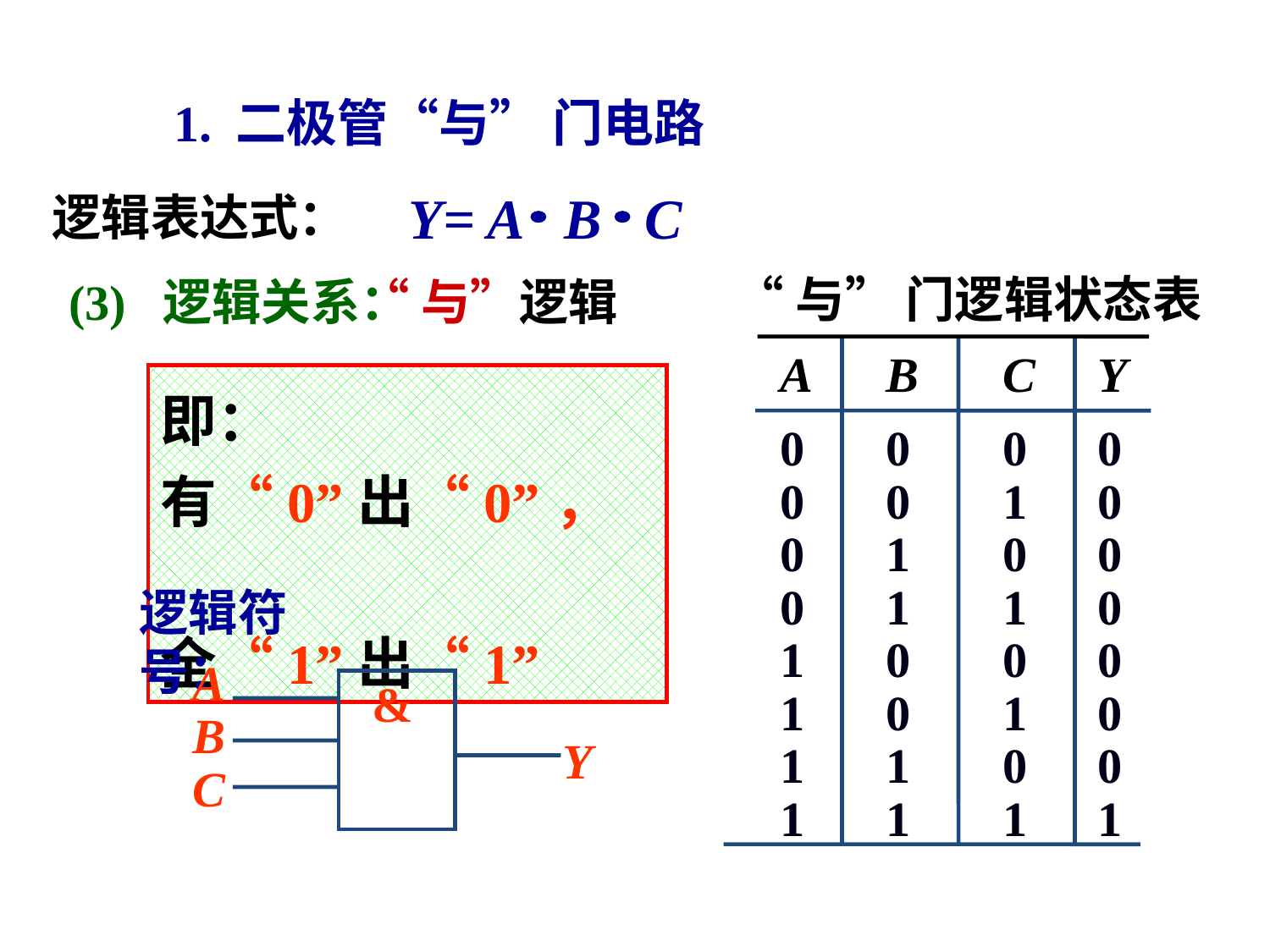

1. 二极管“与” 门电路
Y= A   B   C
逻辑表达式：

“与” 门逻辑状态表

A

B

C

Y

0
0
0
0
0
0
1
0
0
1
0
0
0
1
1
0
1
0
0
0
1
0
1
0
1
1
0
0
1
1
1
1
“与”逻辑
(3)  逻辑关系：
即：有“0”出“0”，
        全“1”出“1”
逻辑符号：
A
&

B

Y

C